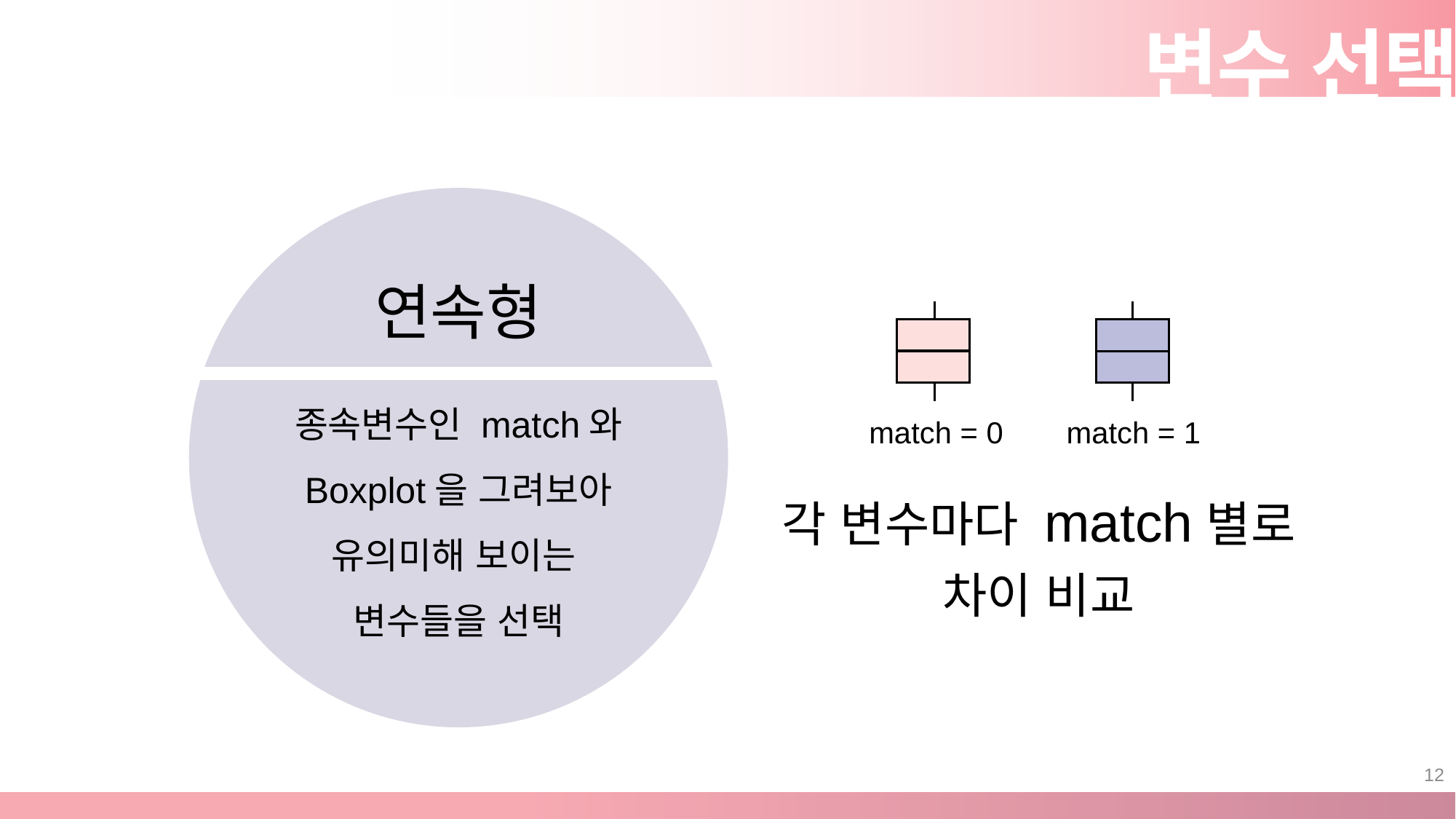

변수 선택
연속형

종속변수인 match와
Boxplot을 그려보아
유의미해 보이는
변수들을 선택

match = 0
match = 1
각 변수마다 match별로
차이 비교
12